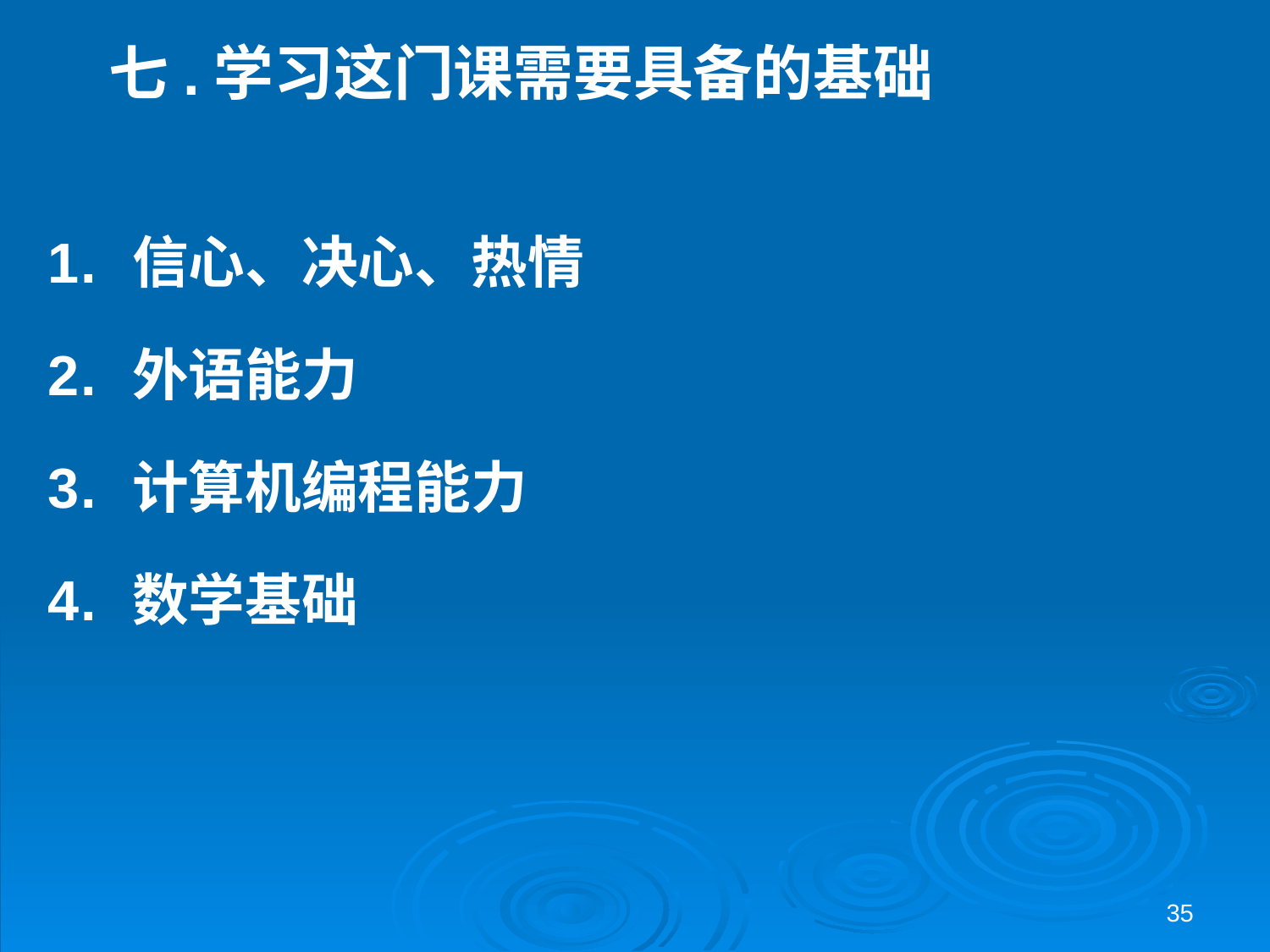

# 七.学习这门课需要具备的基础
信心、决心、热情
外语能力
计算机编程能力
数学基础
35